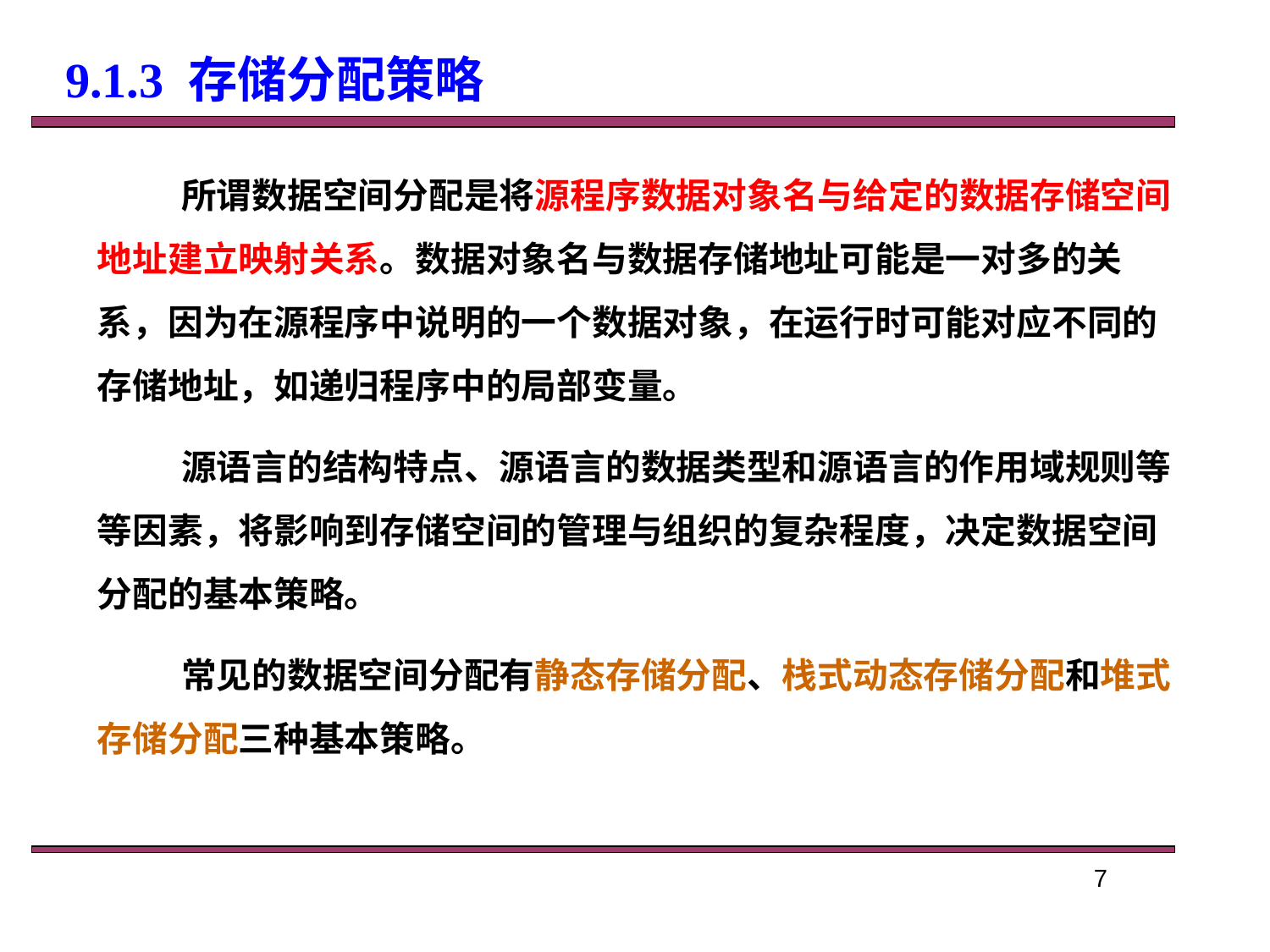

9.1.3 存储分配策略
所谓数据空间分配是将源程序数据对象名与给定的数据存储空间地址建立映射关系。数据对象名与数据存储地址可能是一对多的关系，因为在源程序中说明的一个数据对象，在运行时可能对应不同的存储地址，如递归程序中的局部变量。
源语言的结构特点、源语言的数据类型和源语言的作用域规则等等因素，将影响到存储空间的管理与组织的复杂程度，决定数据空间分配的基本策略。
常见的数据空间分配有静态存储分配、栈式动态存储分配和堆式存储分配三种基本策略。
7